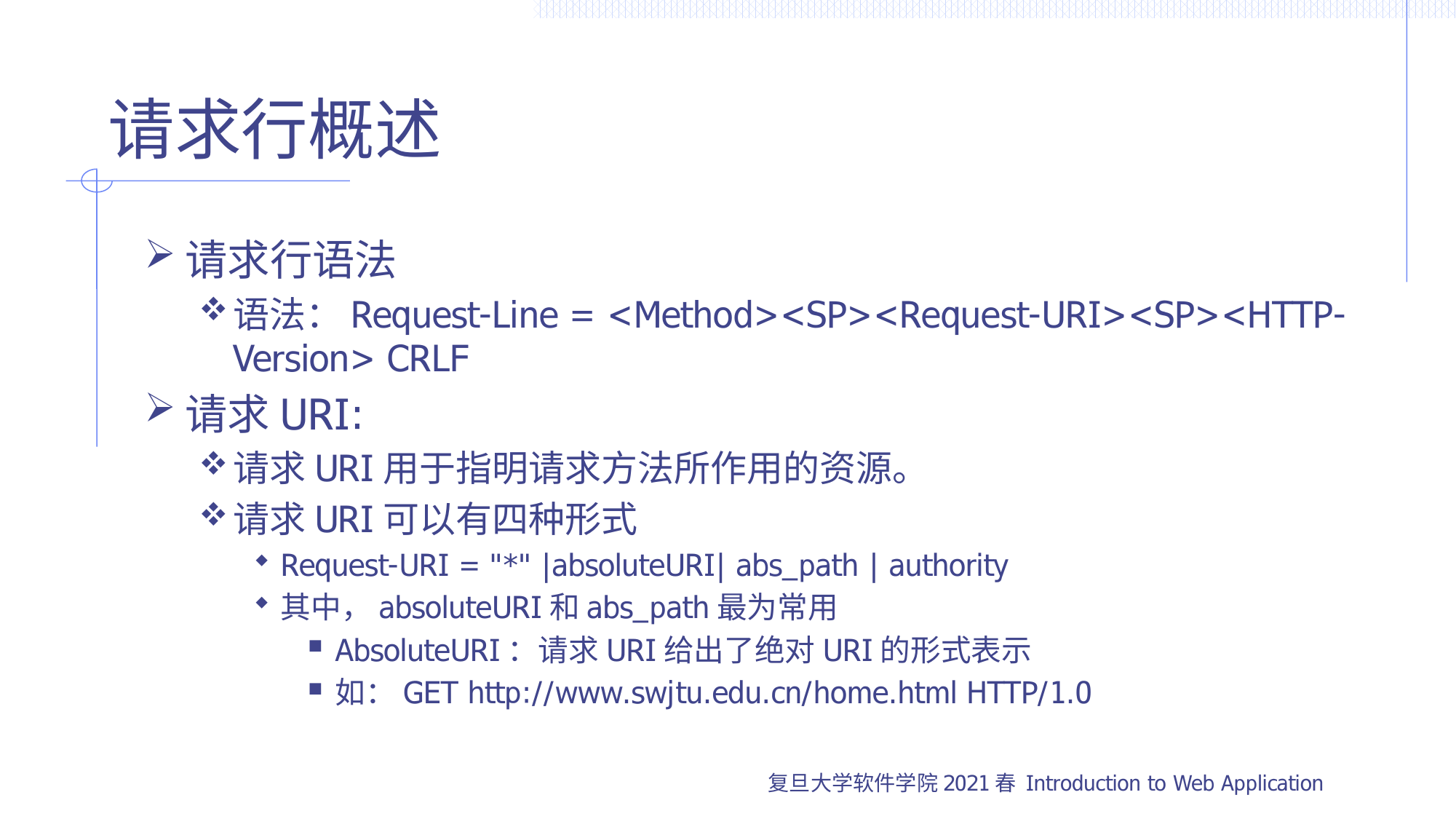

# 请求行概述
请求行语法
语法：Request-Line = <Method><SP><Request-URI><SP><HTTP-Version> CRLF
请求URI:
请求URI用于指明请求方法所作用的资源。
请求URI可以有四种形式
Request-URI = "*" |absoluteURI| abs_path | authority
其中，absoluteURI和abs_path最为常用
AbsoluteURI：请求URI给出了绝对URI的形式表示
如：GET http://www.swjtu.edu.cn/home.html HTTP/1.0